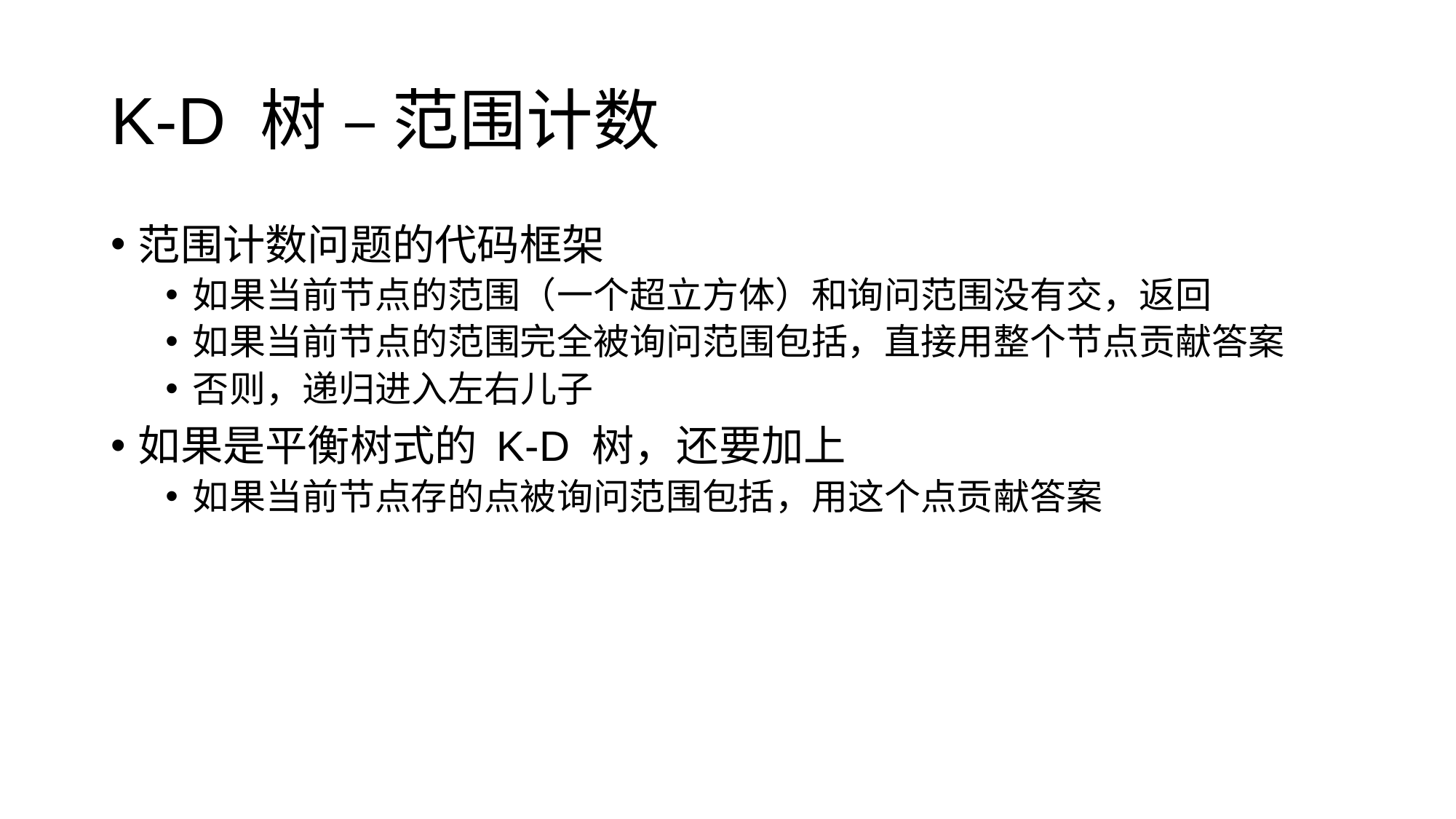

# K-D 树 – 范围计数
范围计数问题的代码框架
如果当前节点的范围（一个超立方体）和询问范围没有交，返回
如果当前节点的范围完全被询问范围包括，直接用整个节点贡献答案
否则，递归进入左右儿子
如果是平衡树式的 K-D 树，还要加上
如果当前节点存的点被询问范围包括，用这个点贡献答案